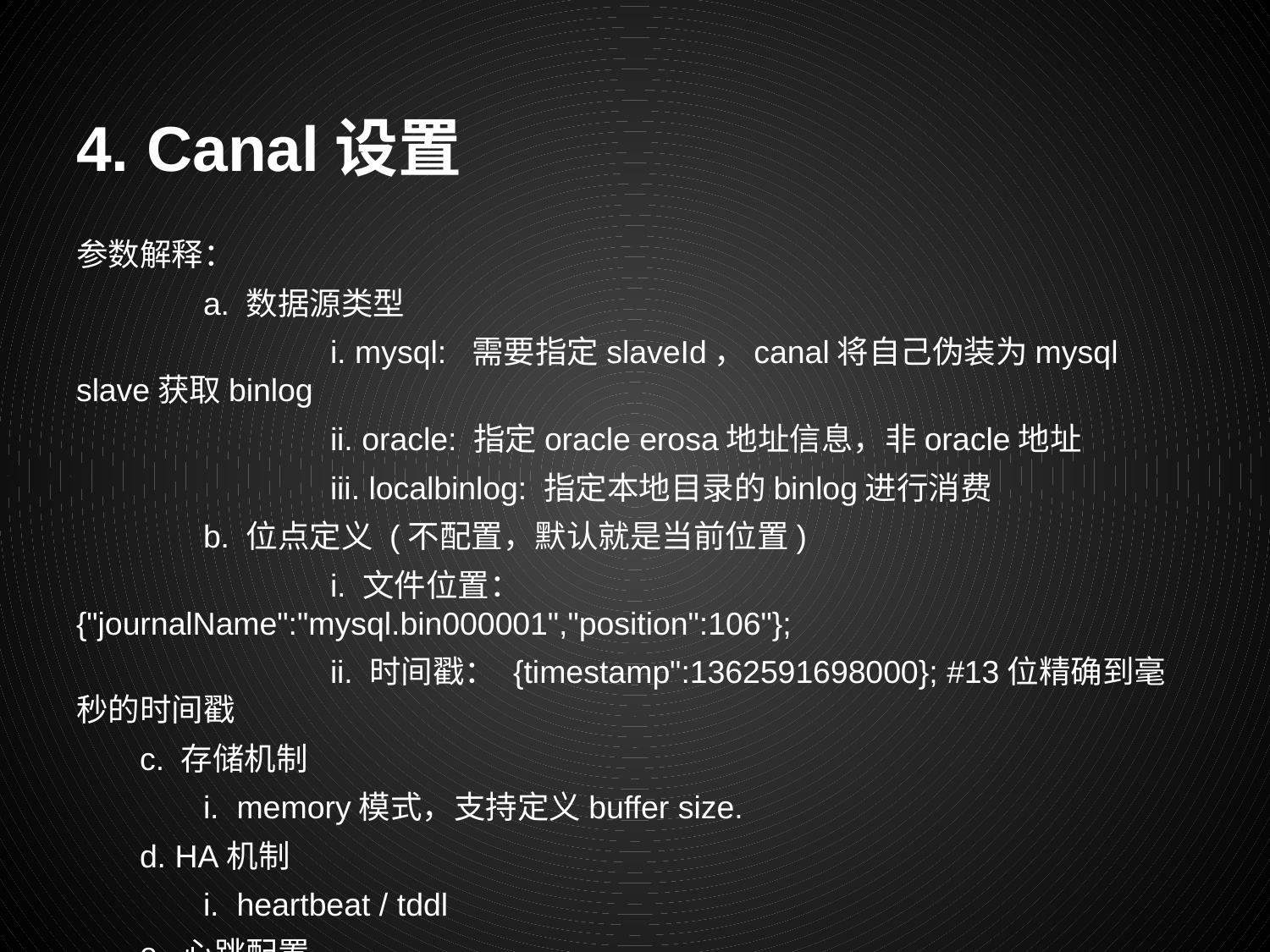

# 4. Canal设置
参数解释：
	a. 数据源类型
		i. mysql:  需要指定slaveId，canal将自己伪装为mysql slave获取binlog
		ii. oracle: 指定oracle erosa地址信息，非oracle地址
		iii. localbinlog: 指定本地目录的binlog进行消费
	b. 位点定义 (不配置，默认就是当前位置)
		i. 文件位置： {"journalName":"mysql.bin000001","position":106"};
		ii. 时间戳： {timestamp":1362591698000}; #13位精确到毫秒的时间戳
c. 存储机制
	i.  memory模式，支持定义buffer size.
d. HA机制
	i.  heartbeat / tddl
e. 心跳配置
注意：canal name定义必须和pipeline定义保持一致